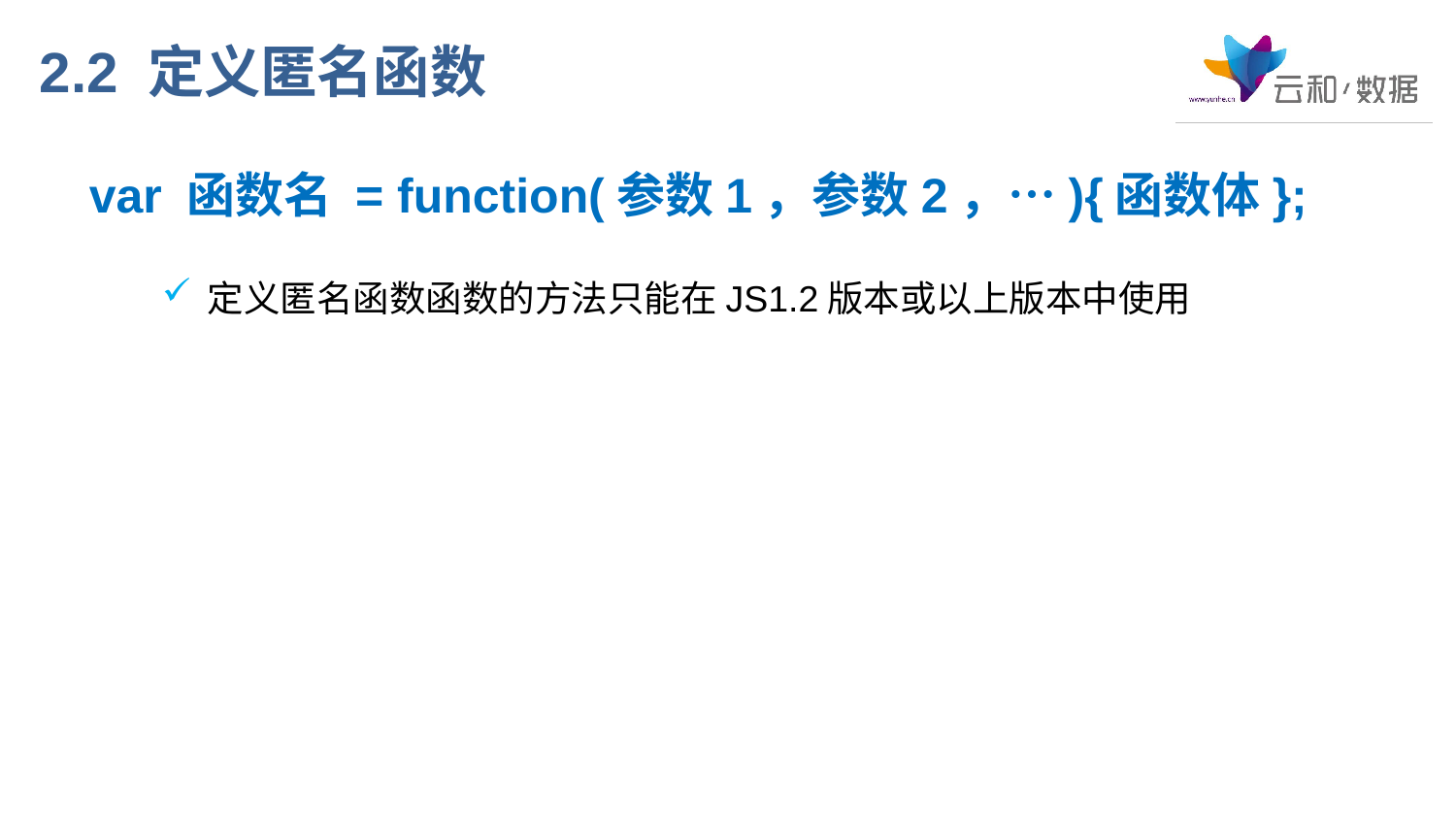

# 2.2 定义匿名函数
var 函数名 = function(参数1，参数2，…){函数体};

定义匿名函数函数的方法只能在JS1.2版本或以上版本中使用

19